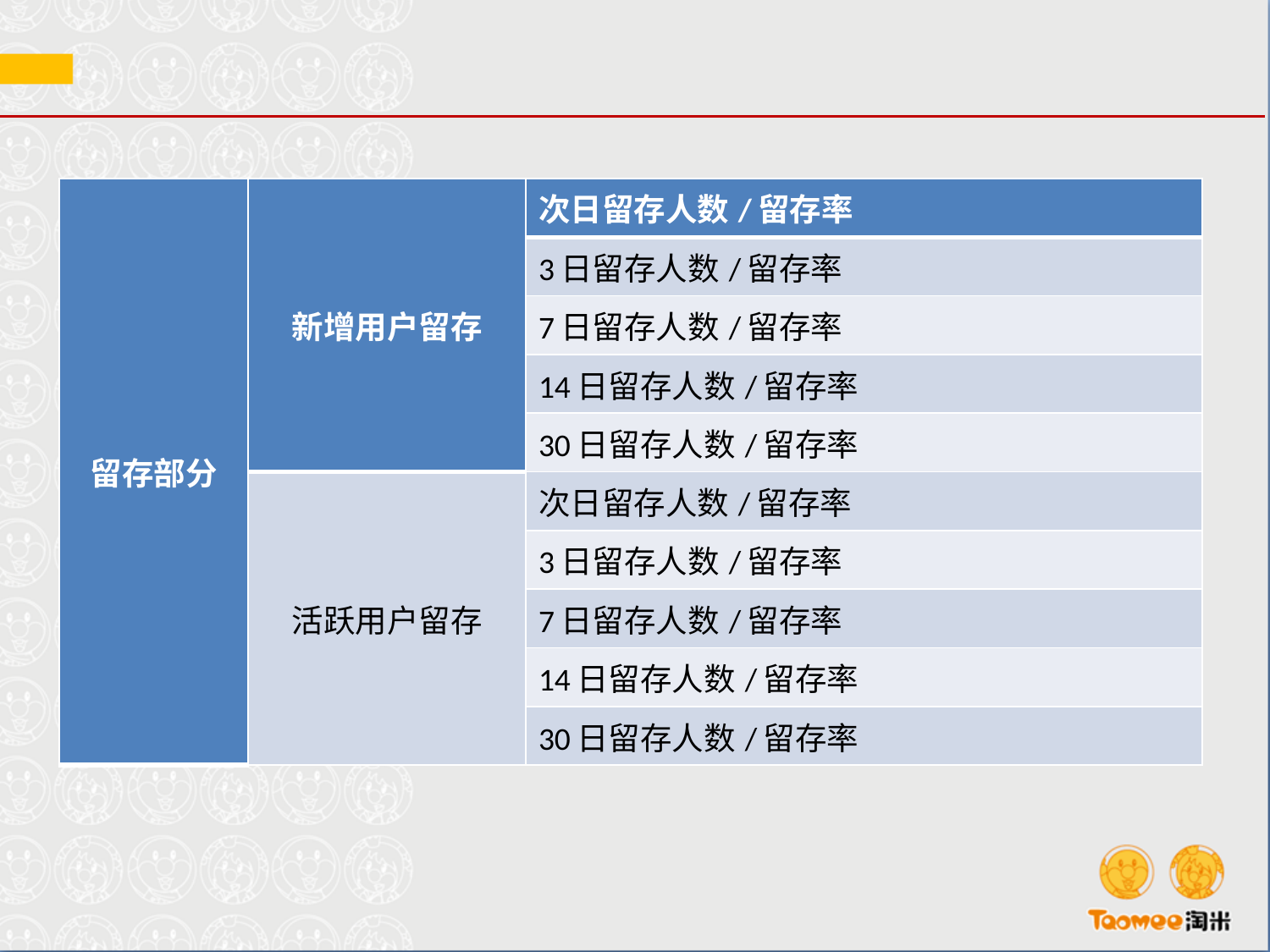

#
| 留存部分 | 新增用户留存 | 次日留存人数/留存率 |
| --- | --- | --- |
|  |  | 3日留存人数/留存率 |
|  |  | 7日留存人数/留存率 |
|  |  | 14日留存人数/留存率 |
|  |  | 30日留存人数/留存率 |
|  | 活跃用户留存 | 次日留存人数/留存率 |
|  |  | 3日留存人数/留存率 |
|  |  | 7日留存人数/留存率 |
|  |  | 14日留存人数/留存率 |
|  |  | 30日留存人数/留存率 |